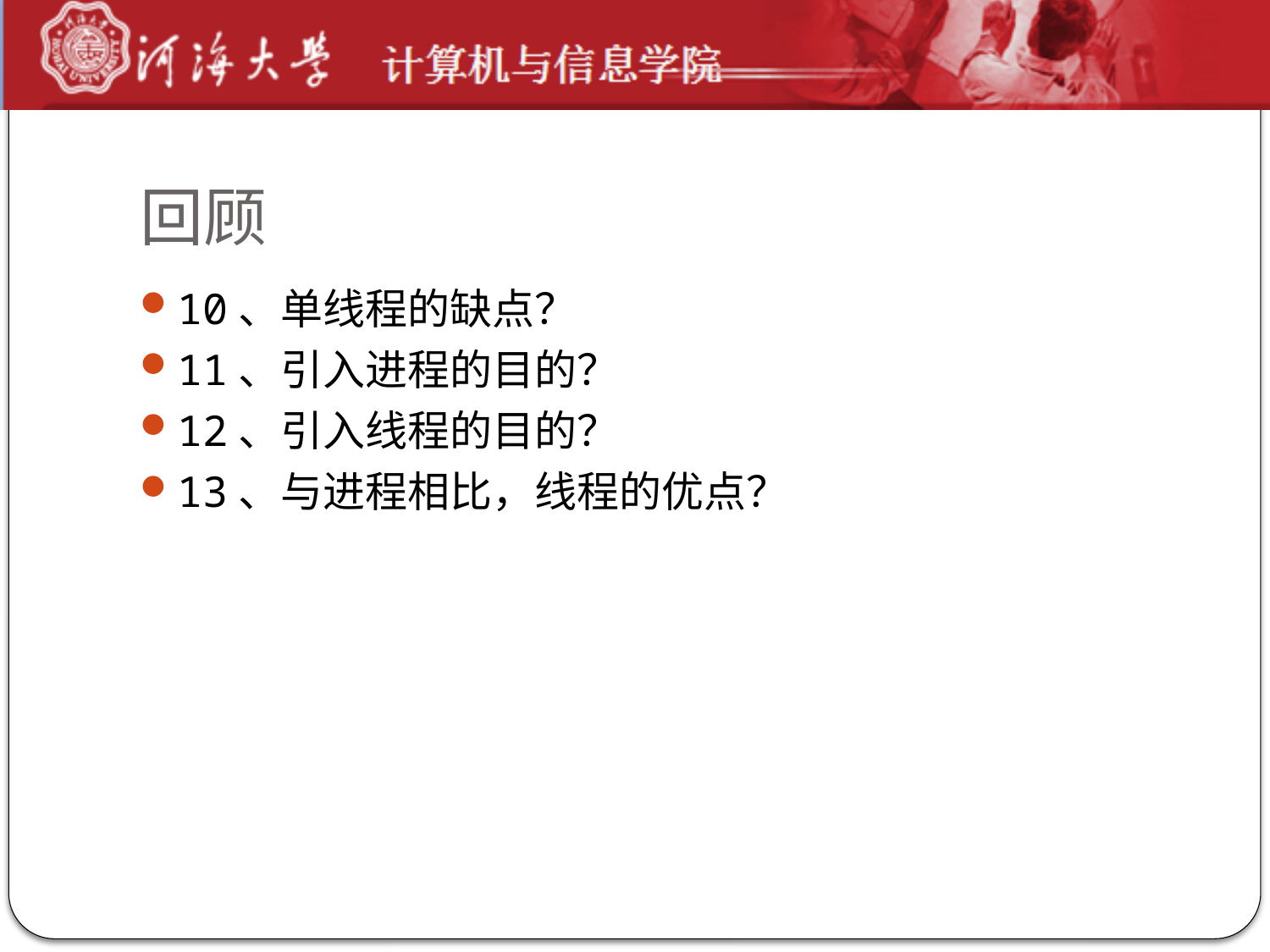

# 回顾
10、单线程的缺点？
11、引入进程的目的？
12、引入线程的目的？
13、与进程相比，线程的优点？